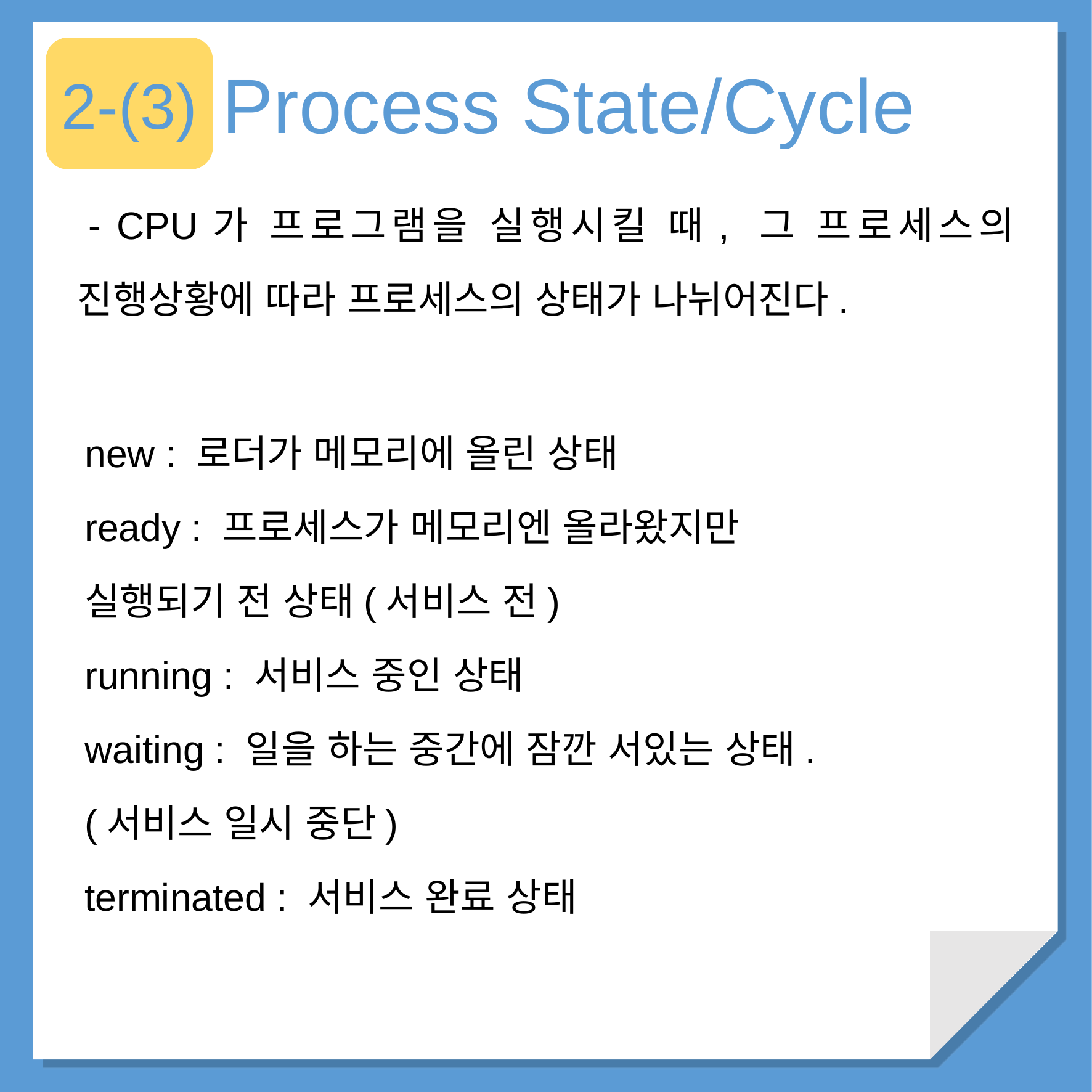

ex) 은행 안에 들어가면 new, 줄을 서면 ready, 서비스 받으면 running, 중간에 다른 일을 먼저 해야 해서 잠깐 빠지면 waiting, 다른 끝나면 다시 진행, 일 다 끝나고 은행 나오면 terminated.
2-(3)
Process State/Cycle
 - CPU가 프로그램을 실행시킬 때, 그 프로세스의 진행상황에 따라 프로세스의 상태가 나뉘어진다.
new : 로더가 메모리에 올린 상태
ready : 프로세스가 메모리엔 올라왔지만
실행되기 전 상태(서비스 전)
running : 서비스 중인 상태
waiting : 일을 하는 중간에 잠깐 서있는 상태.
(서비스 일시 중단)
terminated : 서비스 완료 상태

중요한 문장을 입력해주세요